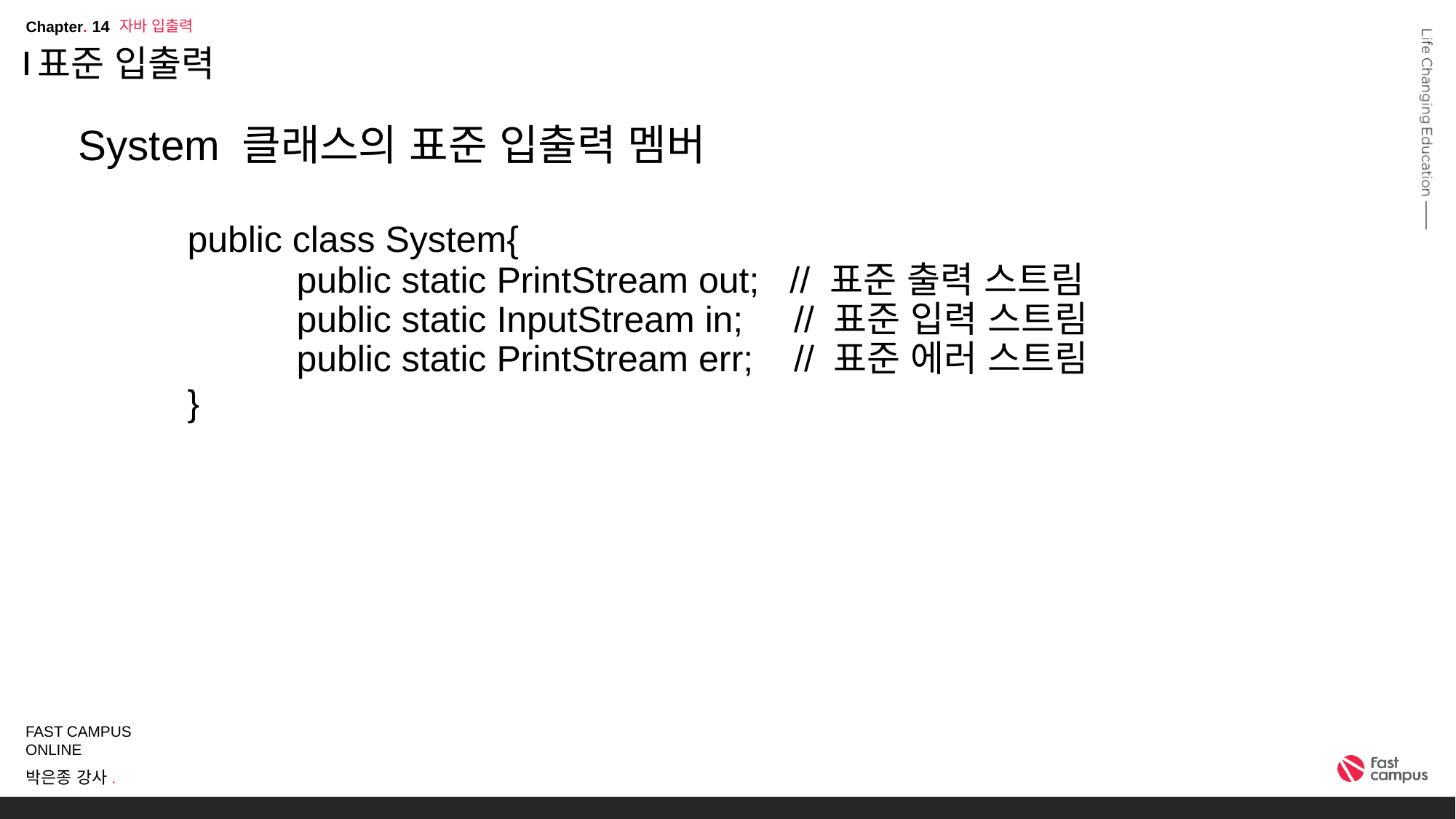

자바 입출력

14
# 표준 입출력 System 클래스의 표준 입출력 멤버 public class System{ public static PrintStream out;   // 표준 출력 스트림 public static InputStream in;     // 표준 입력 스트림 public static PrintStream err;    // 표준 에러 스트림 }